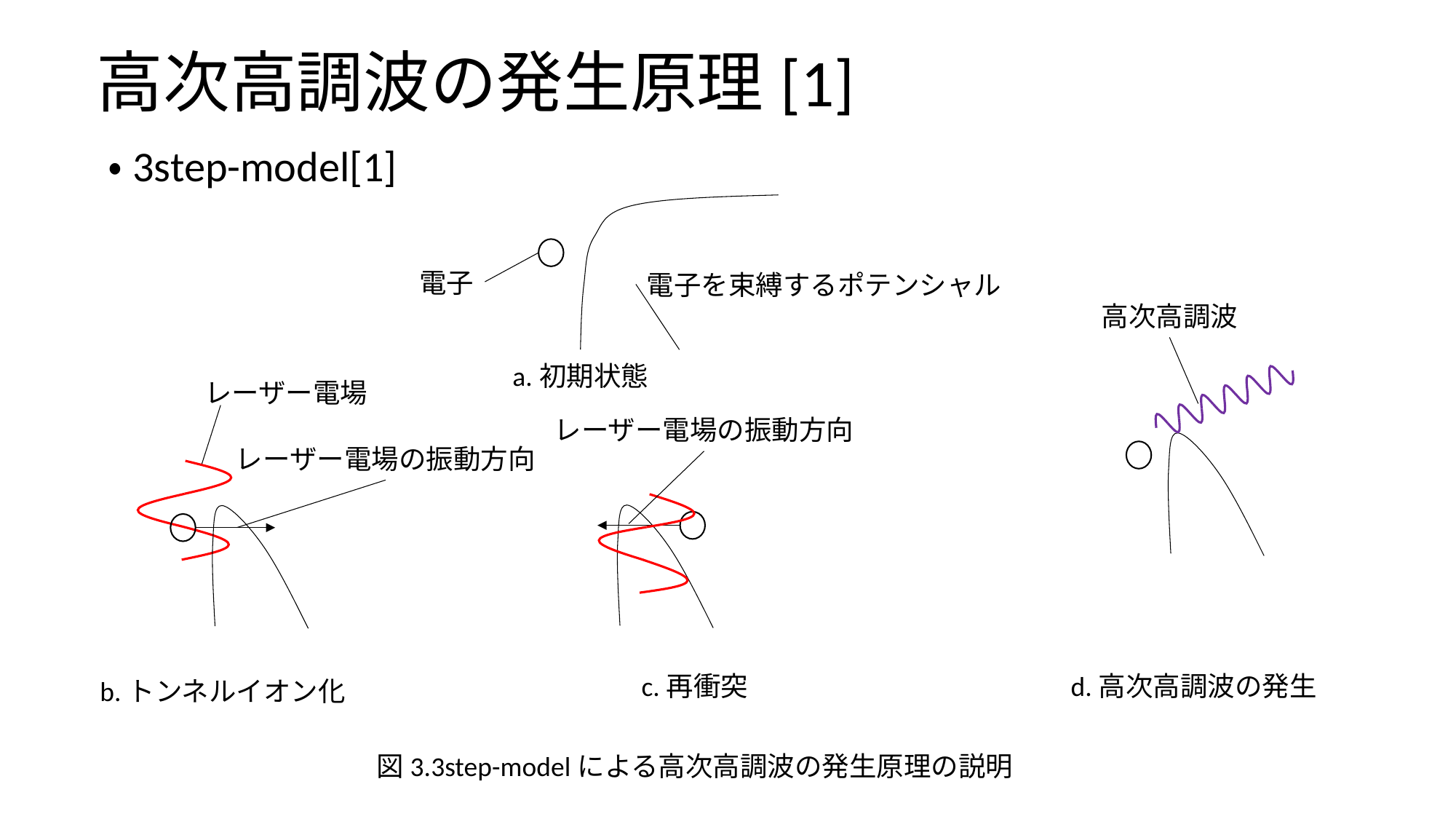

# 高次高調波の発生原理[1]
・3step-model[1]

電子
電子を束縛するポテンシャル
高次高調波
a.初期状態
レーザー電場

レーザー電場の振動方向

レーザー電場の振動方向

c.再衝突
d.高次高調波の発生
b.トンネルイオン化
図3.3step-modelによる高次高調波の発生原理の説明